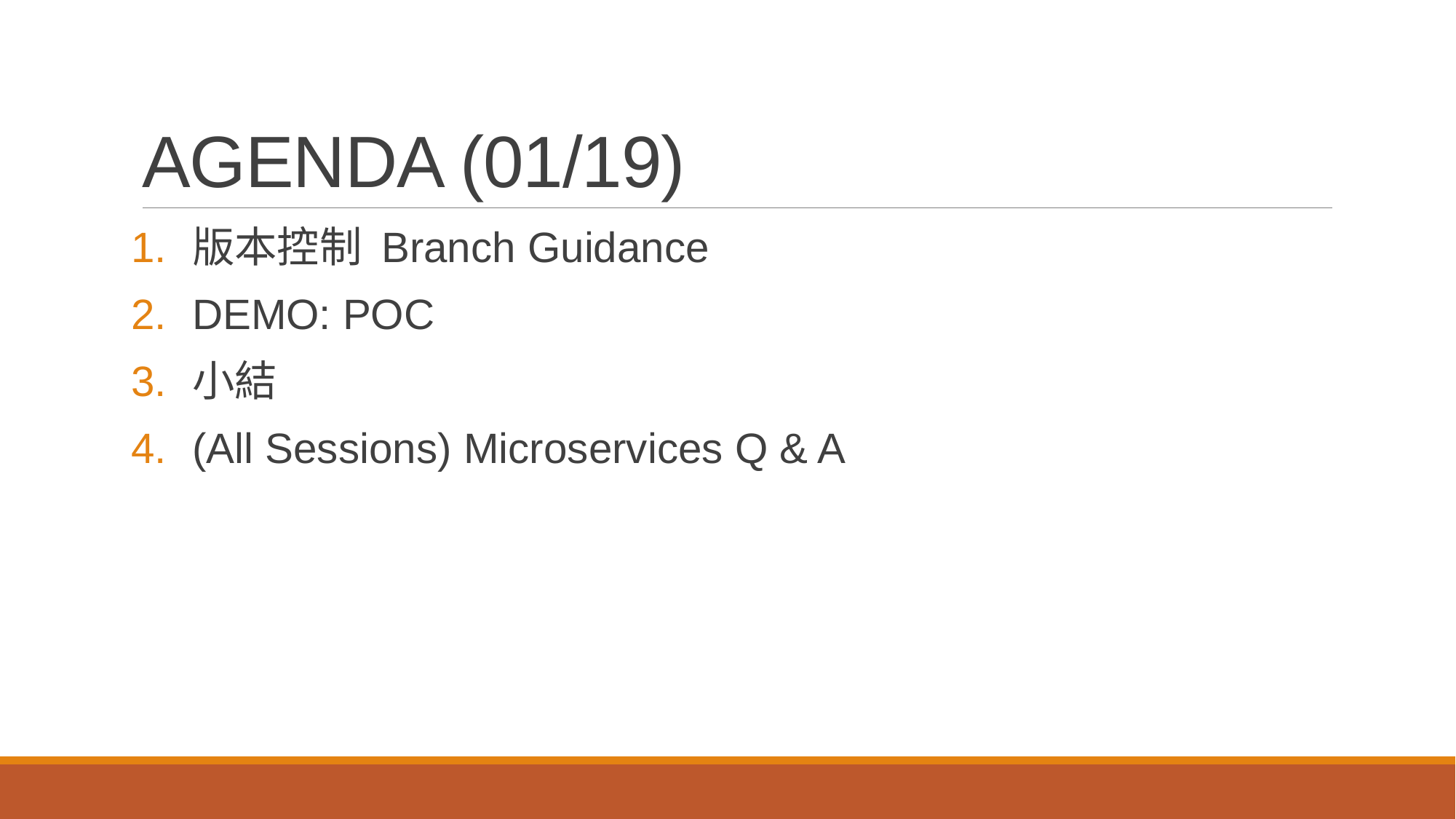

# AGENDA (01/19)
版本控制 Branch Guidance
DEMO: POC
小結
(All Sessions) Microservices Q & A